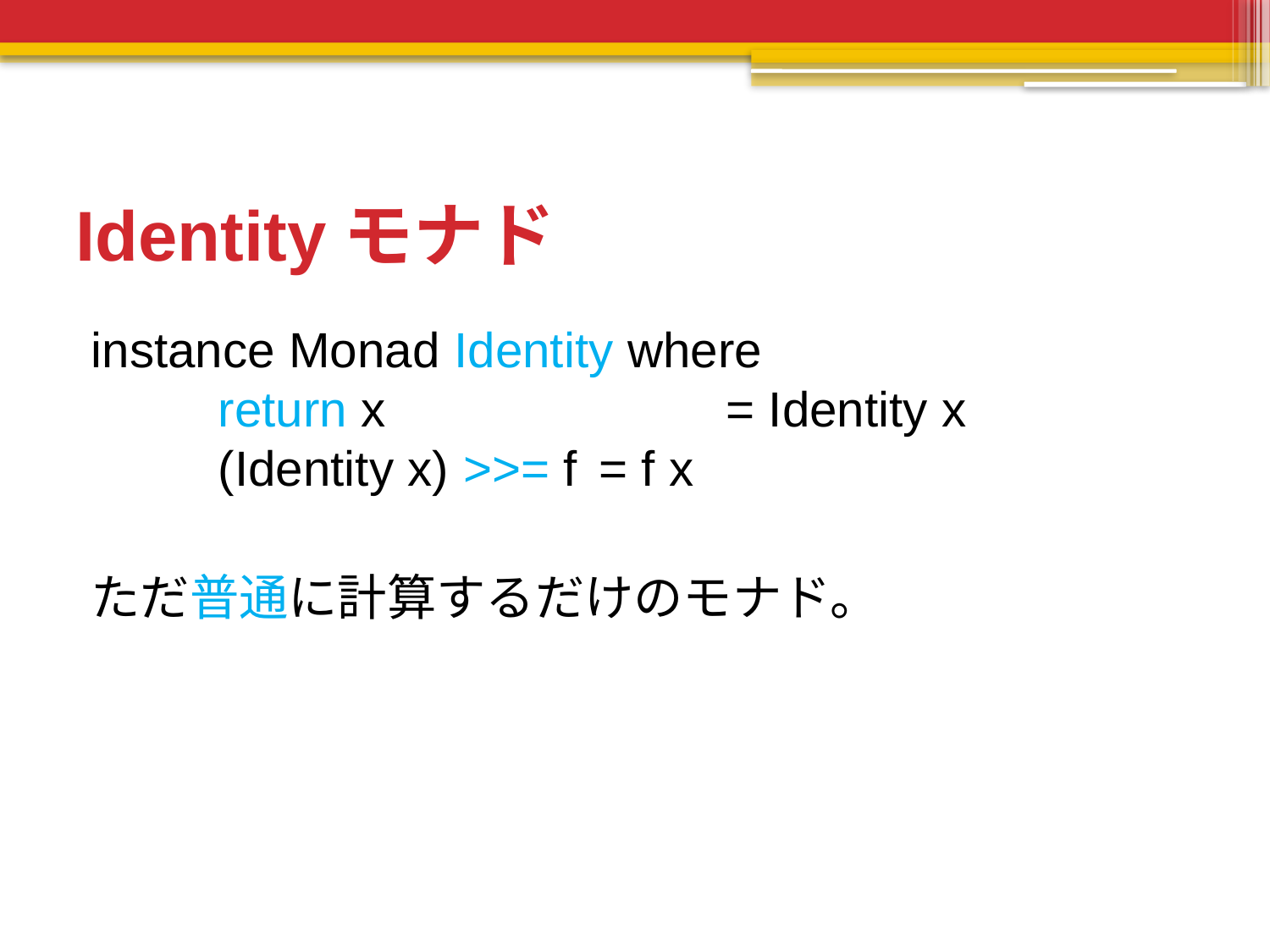

# Identityモナド
instance Monad Identity where
	return x			= Identity x
	(Identity x) >>= f	= f x

ただ普通に計算するだけのモナド。